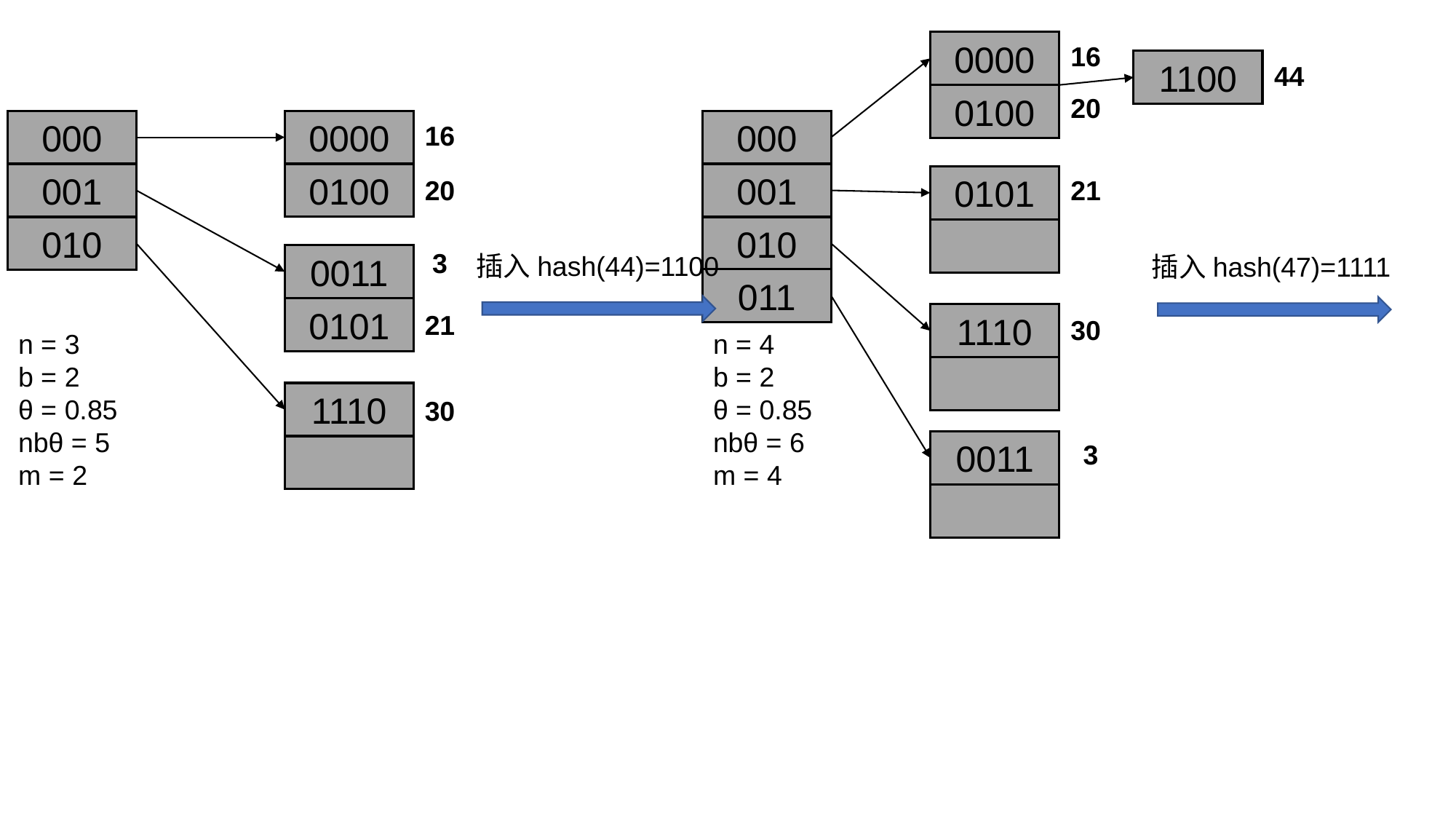

0000
1100
0100
000
0000
000
001
0100
001
0101
010
010

插入hash(44)=1100
插入hash(47)=1111
0011
011

0101
1110
n = 3
b = 2
θ = 0.85
nbθ = 5
m = 2
n = 4
b = 2
θ = 0.85
nbθ = 6
m = 4

1110
0011

16
44
20
16
20
21
3
21
30
30
3